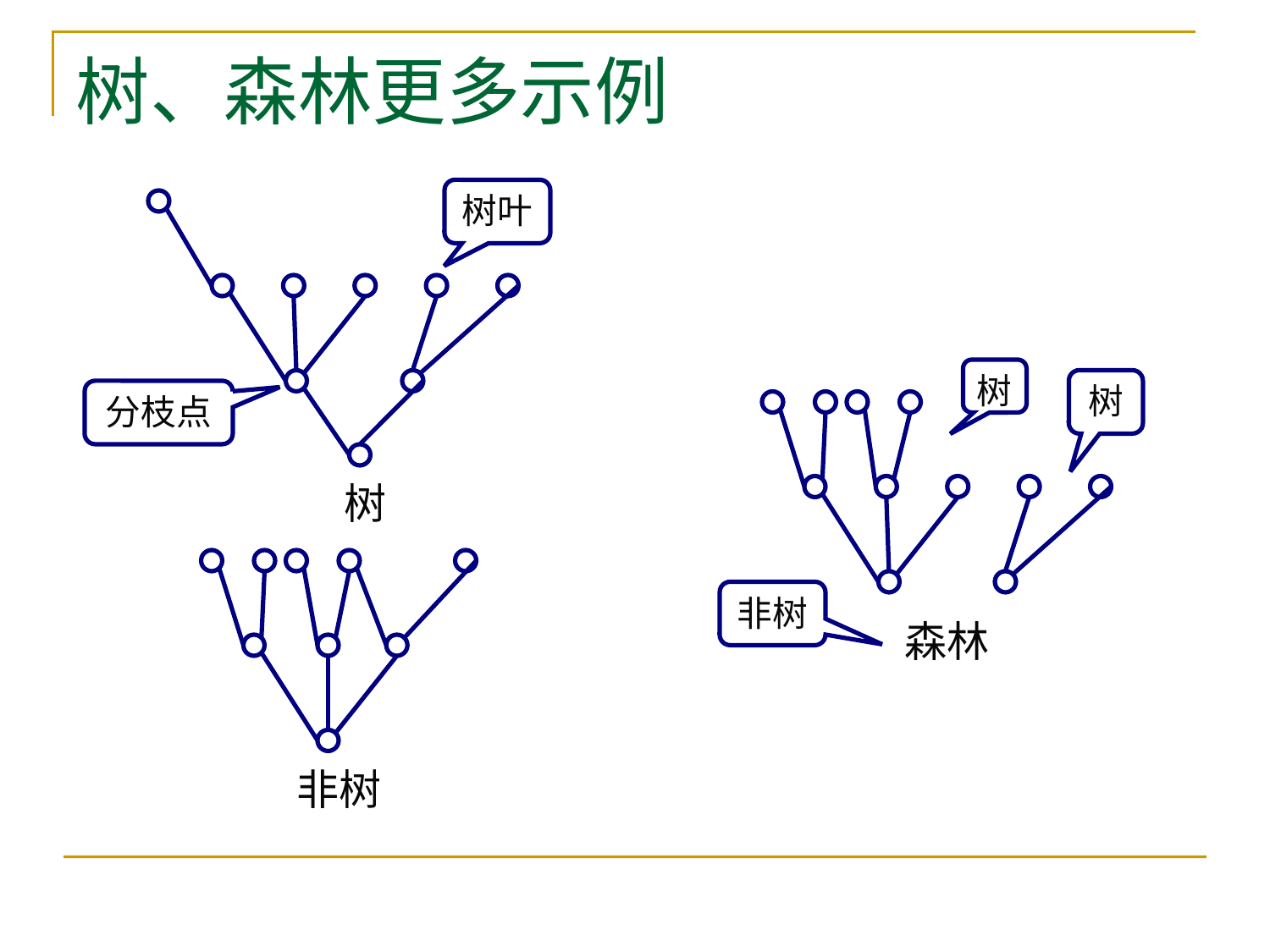

树、森林更多示例
树叶

分枝点

树

树
树

非树
森林

非树

17